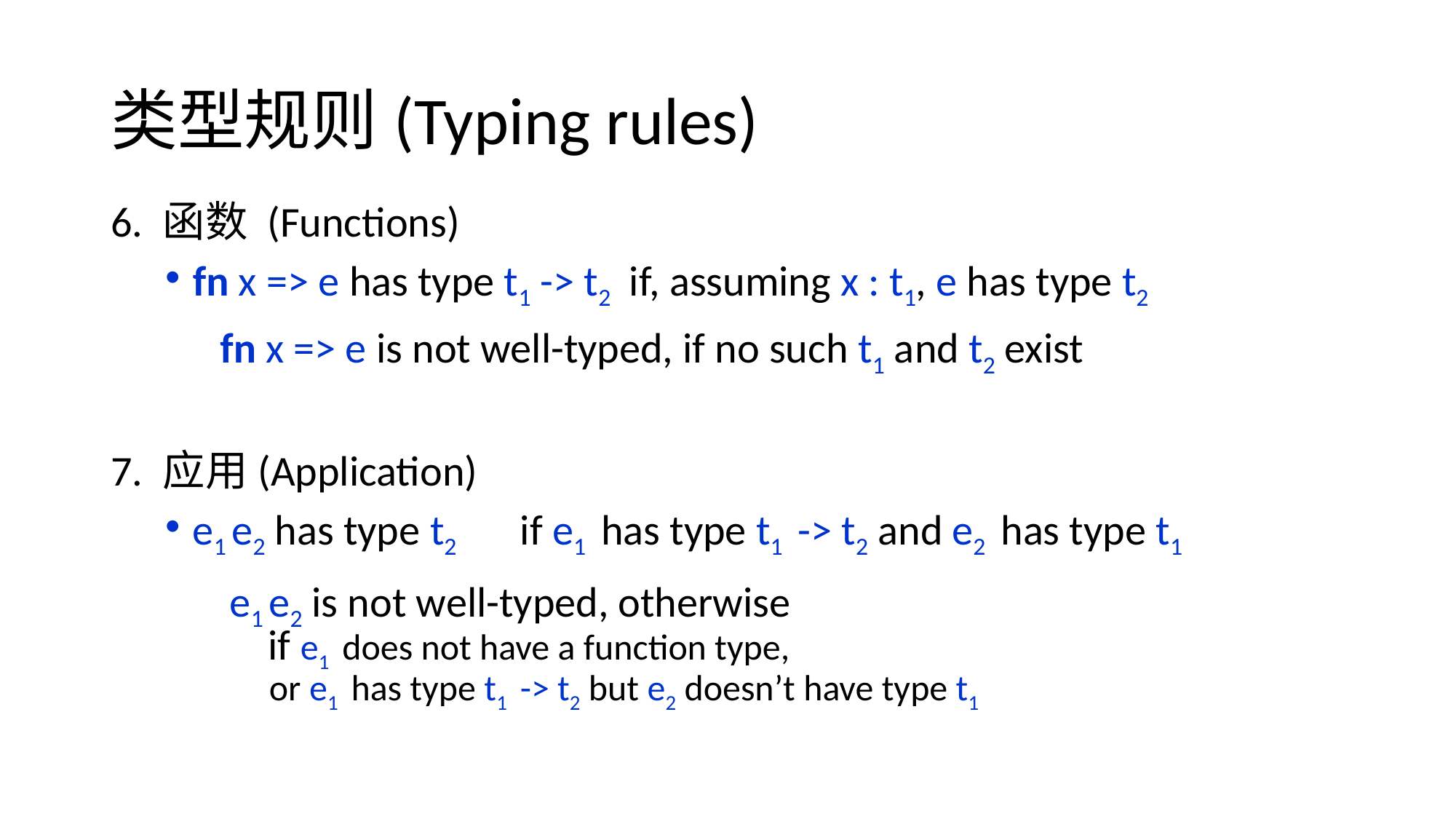

# 类型规则(Typing rules)
6. 函数 (Functions)
fn x => e has type t1 -> t2	if, assuming x : t1, e has type t2
	fn x => e is not well-typed, if no such t1 and t2 exist

7. 应用(Application)
e1 e2 has type t2	if e1  has type t1  -> t2 and e2  has type t1

	 e1 e2 is not well-typed, otherwise
  	     if e1  does not have a function type,
	      or e1  has type t1  -> t2 but e2 doesn’t have type t1